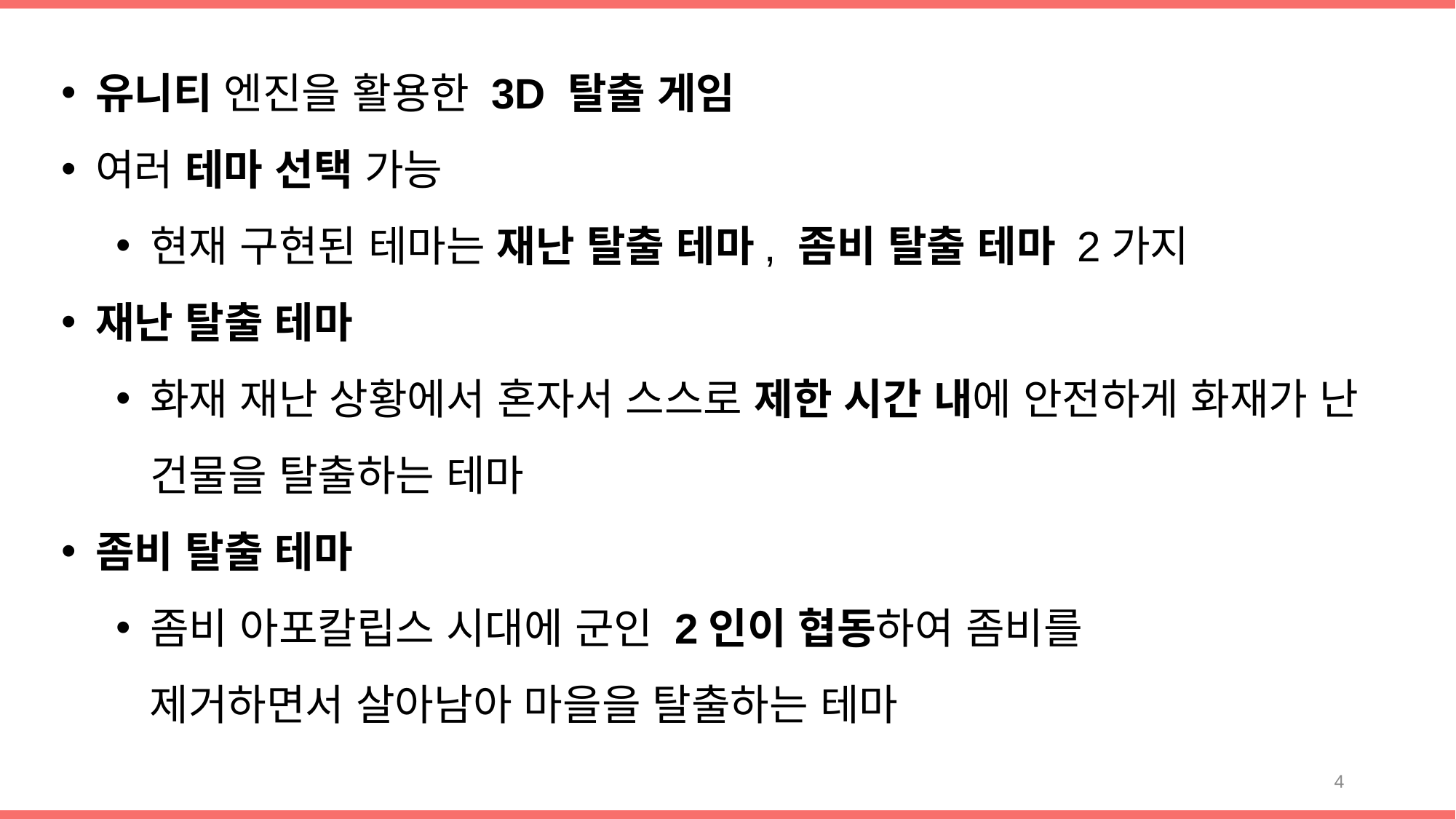

유니티 엔진을 활용한 3D 탈출 게임
여러 테마 선택 가능
현재 구현된 테마는 재난 탈출 테마, 좀비 탈출 테마 2가지
재난 탈출 테마
화재 재난 상황에서 혼자서 스스로 제한 시간 내에 안전하게 화재가 난 건물을 탈출하는 테마
좀비 탈출 테마
좀비 아포칼립스 시대에 군인 2인이 협동하여 좀비를
  제거하면서 살아남아 마을을 탈출하는 테마
4